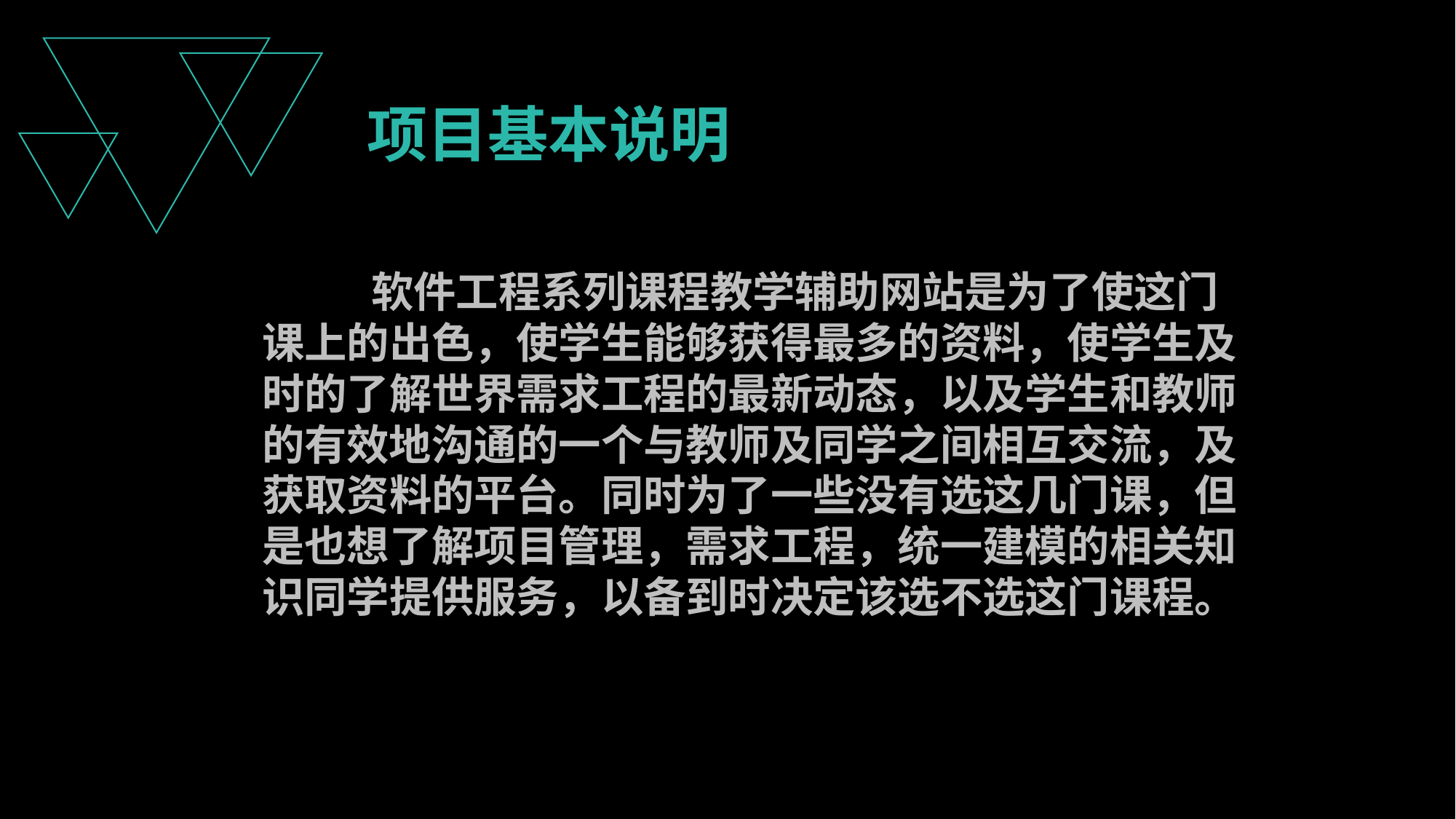

项目基本说明

	软件工程系列课程教学辅助网站是为了使这门课上的出色，使学生能够获得最多的资料，使学生及时的了解世界需求工程的最新动态，以及学生和教师的有效地沟通的一个与教师及同学之间相互交流，及获取资料的平台。同时为了一些没有选这几门课，但是也想了解项目管理，需求工程，统一建模的相关知识同学提供服务，以备到时决定该选不选这门课程。